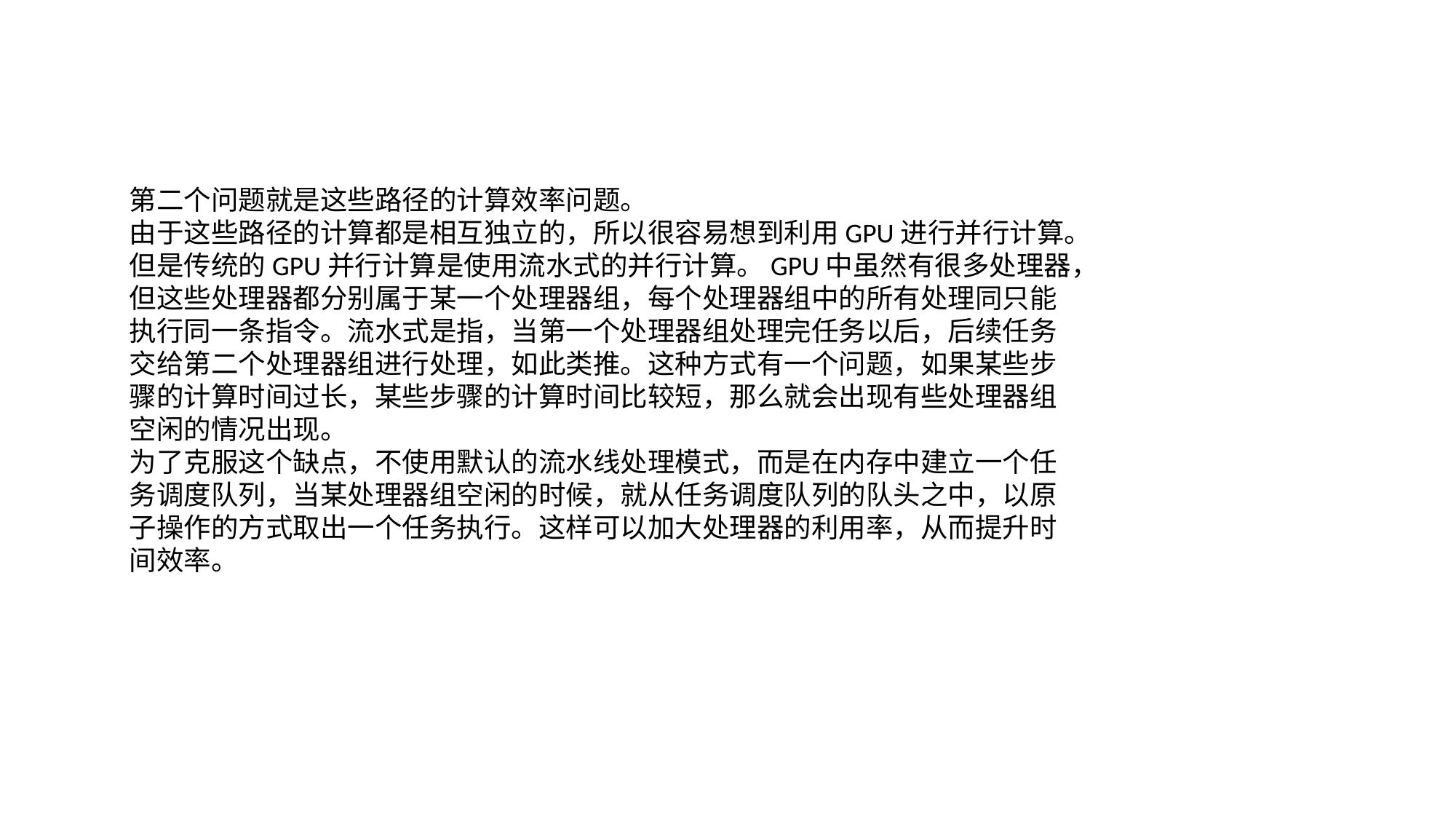

第二个问题就是这些路径的计算效率问题。
由于这些路径的计算都是相互独立的，所以很容易想到利用GPU进行并行计算。
但是传统的GPU并行计算是使用流水式的并行计算。GPU中虽然有很多处理器，
但这些处理器都分别属于某一个处理器组，每个处理器组中的所有处理同只能
执行同一条指令。流水式是指，当第一个处理器组处理完任务以后，后续任务
交给第二个处理器组进行处理，如此类推。这种方式有一个问题，如果某些步
骤的计算时间过长，某些步骤的计算时间比较短，那么就会出现有些处理器组
空闲的情况出现。
为了克服这个缺点，不使用默认的流水线处理模式，而是在内存中建立一个任
务调度队列，当某处理器组空闲的时候，就从任务调度队列的队头之中，以原
子操作的方式取出一个任务执行。这样可以加大处理器的利用率，从而提升时
间效率。